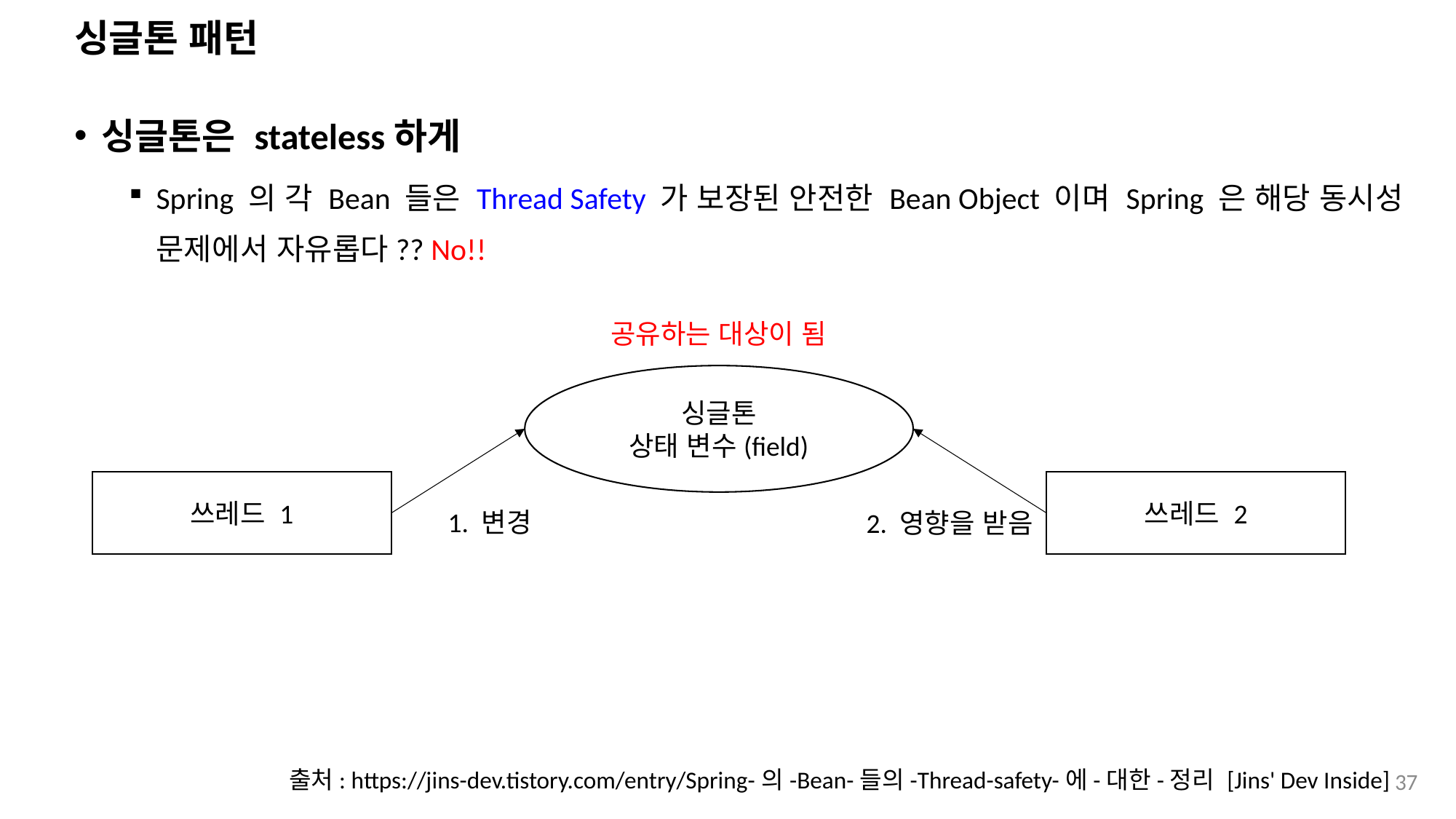

# 싱글톤 패턴
싱글톤은 stateless하게
Spring 의 각 Bean 들은 Thread Safety 가 보장된 안전한 Bean Object 이며 Spring 은 해당 동시성 문제에서 자유롭다?? No!!

공유하는 대상이 됨
싱글톤
상태 변수(field)
쓰레드 1
쓰레드 2
1. 변경
2. 영향을 받음
출처: https://jins-dev.tistory.com/entry/Spring-의-Bean-들의-Thread-safety-에-대한-정리 [Jins' Dev Inside]
37